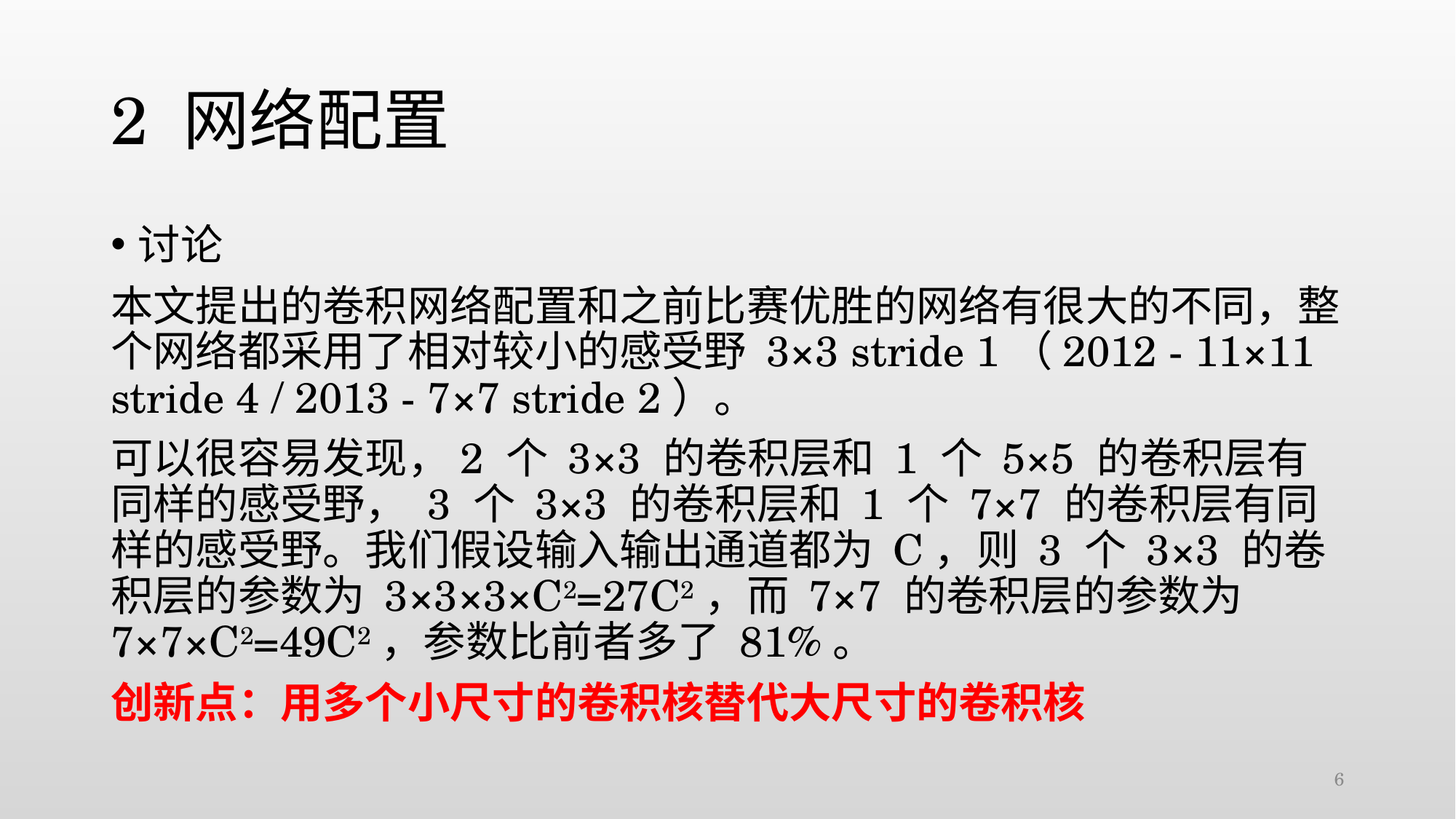

# 2 网络配置
讨论
本文提出的卷积网络配置和之前比赛优胜的网络有很大的不同，整个网络都采用了相对较小的感受野 3×3 stride 1（2012 - 11×11 stride 4 / 2013 - 7×7 stride 2）。
可以很容易发现，2 个 3×3 的卷积层和 1 个 5×5 的卷积层有同样的感受野， 3 个 3×3 的卷积层和 1 个 7×7 的卷积层有同样的感受野。我们假设输入输出通道都为 C，则 3 个 3×3 的卷积层的参数为 3×3×3×C2=27C2，而 7×7 的卷积层的参数为 7×7×C2=49C2，参数比前者多了 81%。
创新点：用多个小尺寸的卷积核替代大尺寸的卷积核
6